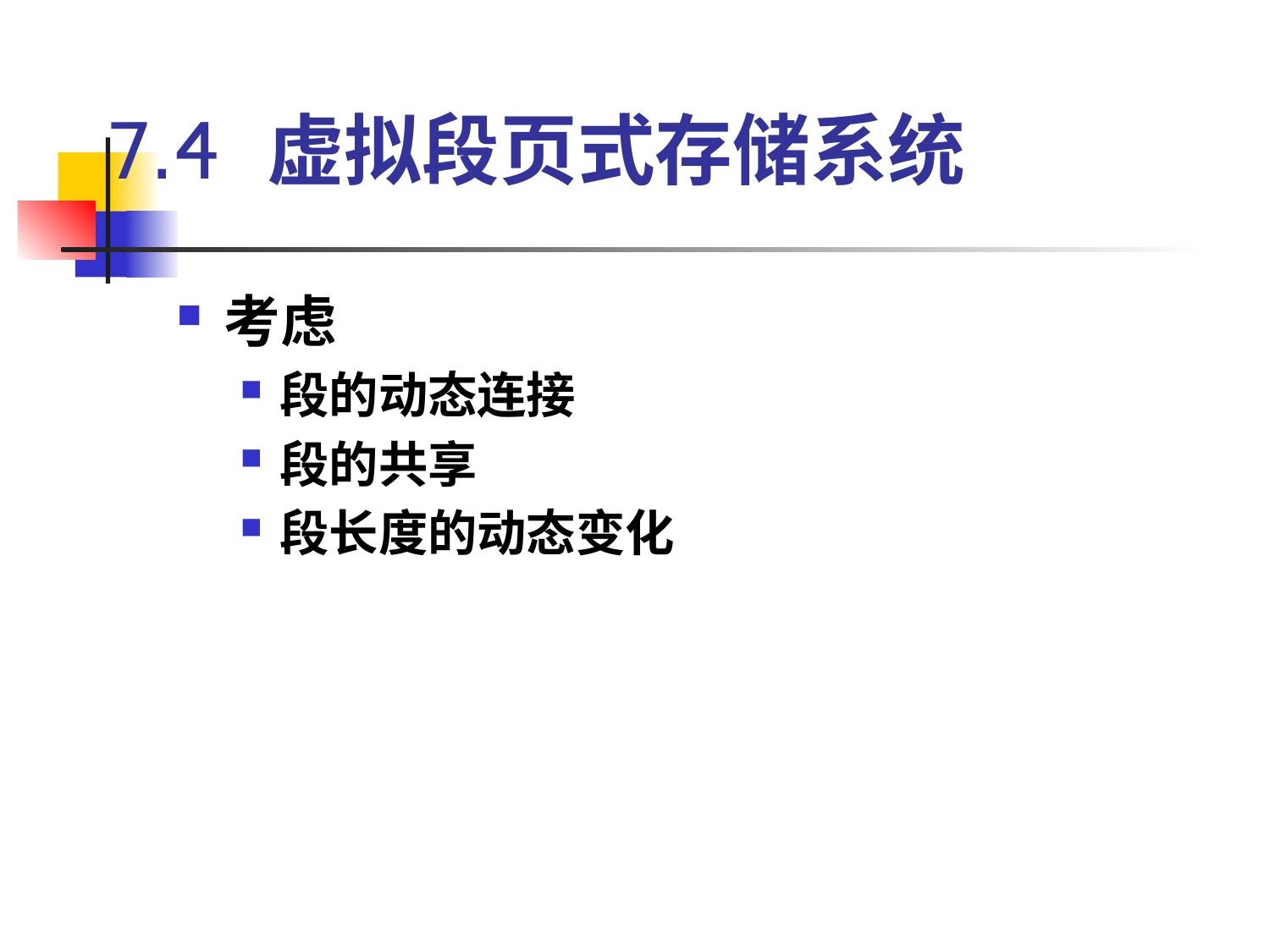

# 7.4 虚拟段页式存储系统
考虑
段的动态连接
段的共享
段长度的动态变化